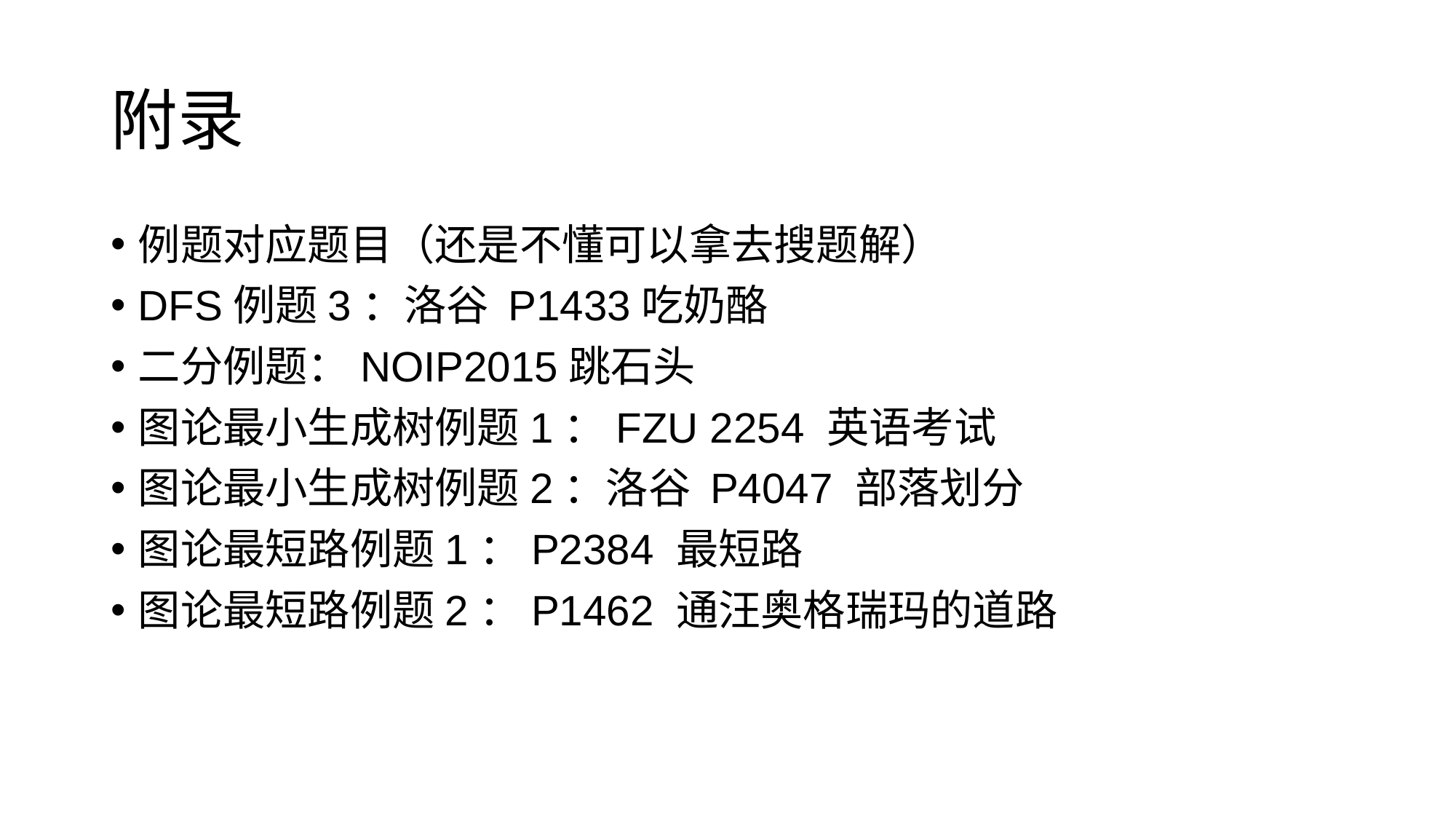

# 附录
例题对应题目（还是不懂可以拿去搜题解）
DFS例题3：洛谷 P1433吃奶酪
二分例题：NOIP2015跳石头
图论最小生成树例题1：FZU 2254 英语考试
图论最小生成树例题2：洛谷 P4047 部落划分
图论最短路例题1：P2384 最短路
图论最短路例题2：P1462 通汪奥格瑞玛的道路